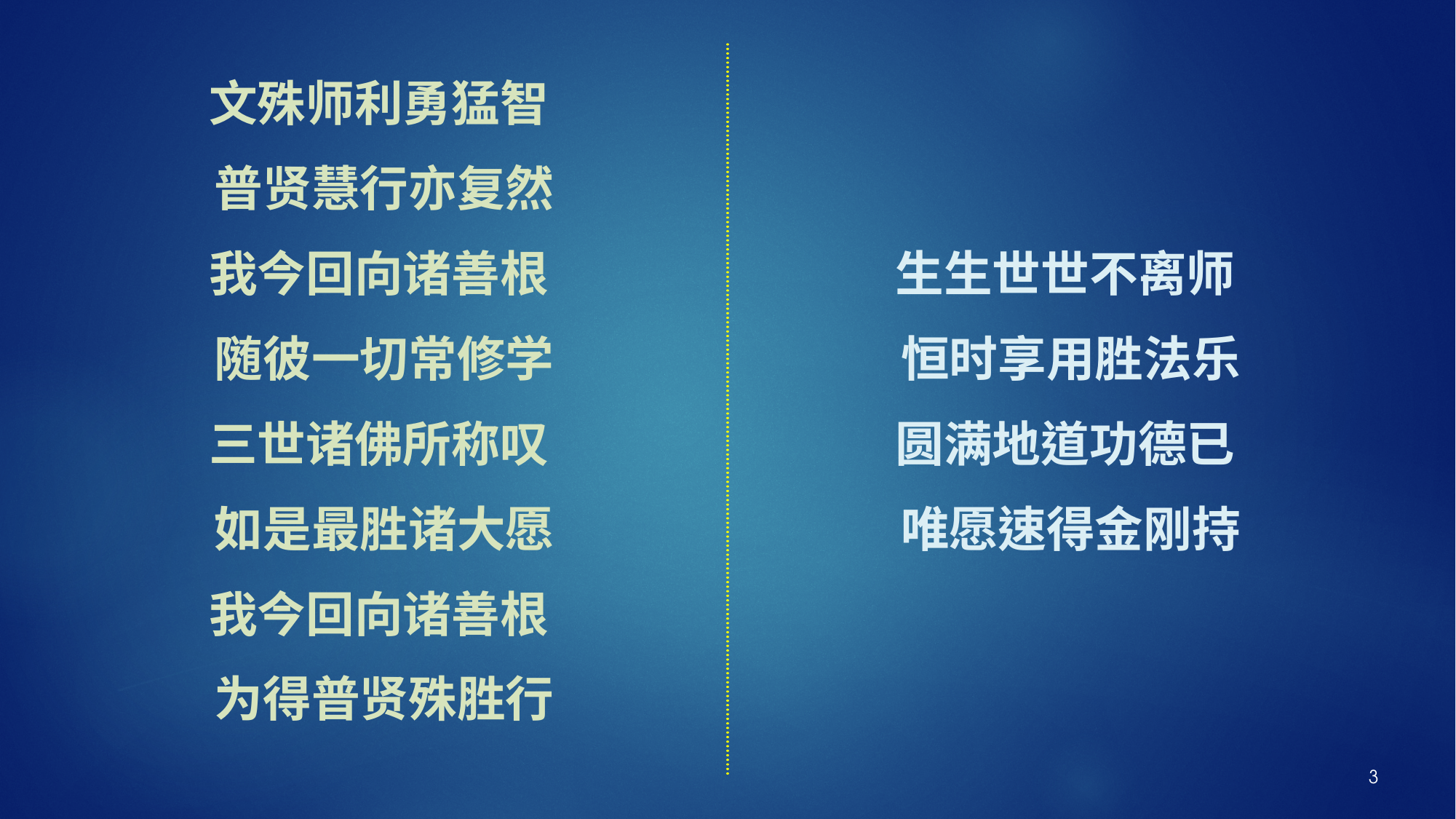

文殊师利勇猛智
普贤慧行亦复然
我今回向诸善根
随彼一切常修学
三世诸佛所称叹
如是最胜诸大愿
我今回向诸善根
为得普贤殊胜行
生生世世不离师
恒时享用胜法乐
圆满地道功德已
唯愿速得金刚持
3